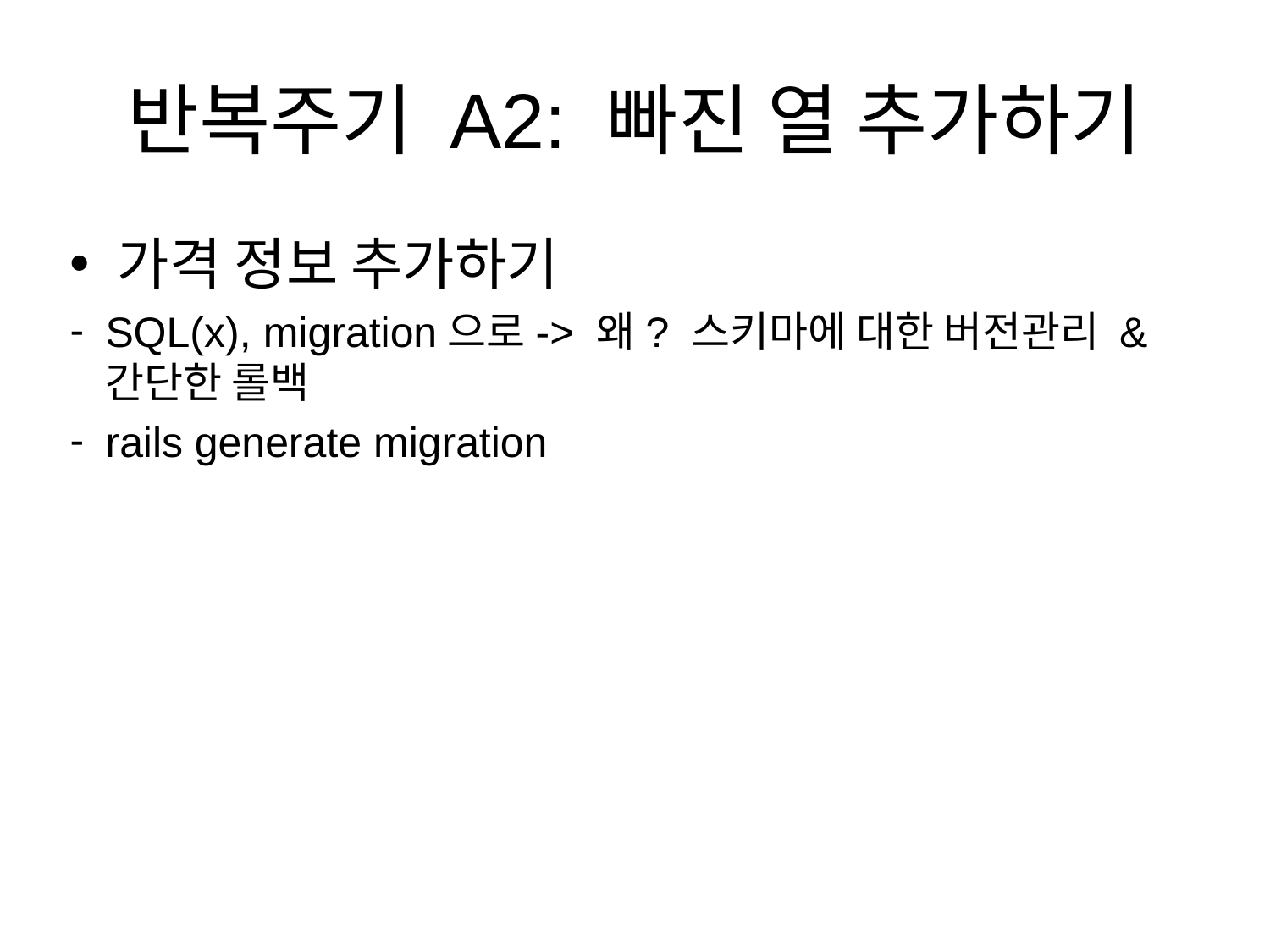

# 반복주기 A2: 빠진 열 추가하기
가격 정보 추가하기
SQL(x), migration으로-> 왜? 스키마에 대한 버전관리 & 간단한 롤백
rails generate migration